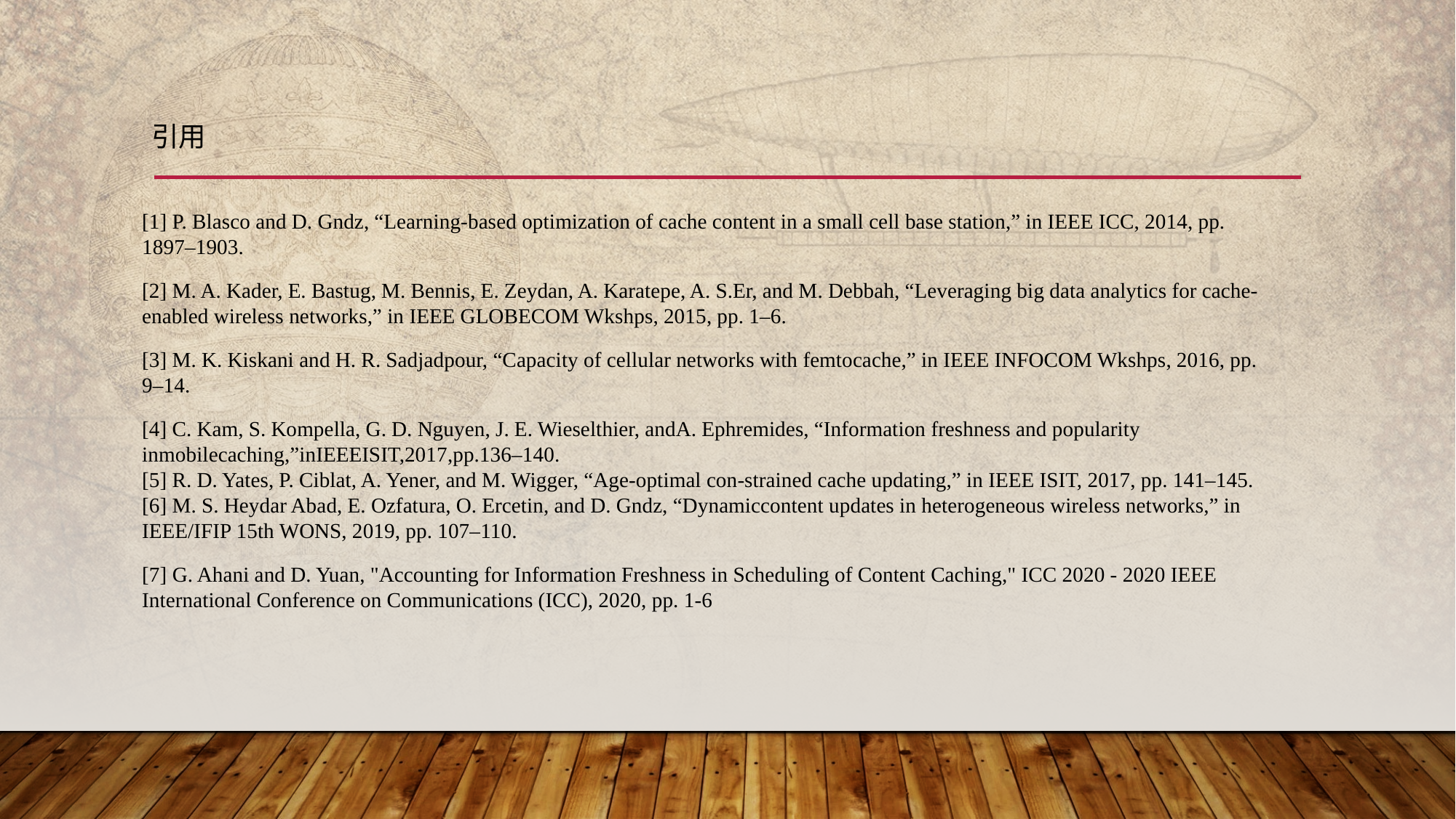

引用
[1] P. Blasco and D. Gndz, “Learning-based optimization of cache content in a small cell base station,” in IEEE ICC, 2014, pp. 1897–1903.
[2] M. A. Kader, E. Bastug, M. Bennis, E. Zeydan, A. Karatepe, A. S.Er, and M. Debbah, “Leveraging big data analytics for cache-enabled wireless networks,” in IEEE GLOBECOM Wkshps, 2015, pp. 1–6.
[3] M. K. Kiskani and H. R. Sadjadpour, “Capacity of cellular networks with femtocache,” in IEEE INFOCOM Wkshps, 2016, pp. 9–14.
[4] C. Kam, S. Kompella, G. D. Nguyen, J. E. Wieselthier, andA. Ephremides, “Information freshness and popularity inmobilecaching,”inIEEEISIT,2017,pp.136–140.
[5] R. D. Yates, P. Ciblat, A. Yener, and M. Wigger, “Age-optimal con-strained cache updating,” in IEEE ISIT, 2017, pp. 141–145.
[6] M. S. Heydar Abad, E. Ozfatura, O. Ercetin, and D. Gndz, “Dynamiccontent updates in heterogeneous wireless networks,” in IEEE/IFIP 15th WONS, 2019, pp. 107–110.
[7] G. Ahani and D. Yuan, "Accounting for Information Freshness in Scheduling of Content Caching," ICC 2020 - 2020 IEEE International Conference on Communications (ICC), 2020, pp. 1-6